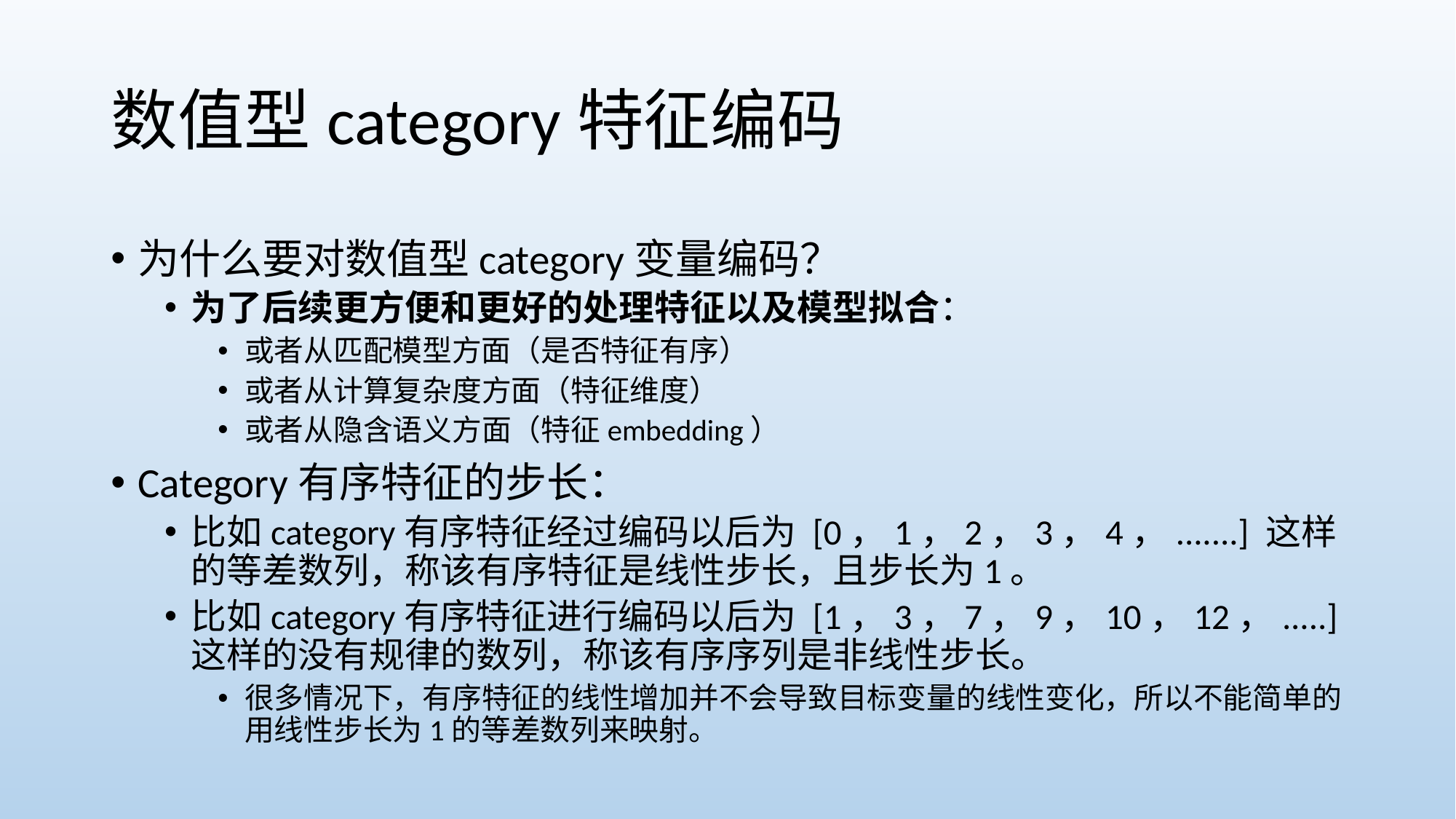

# 数值型category特征编码
为什么要对数值型category变量编码？
为了后续更方便和更好的处理特征以及模型拟合：
或者从匹配模型方面（是否特征有序）
或者从计算复杂度方面（特征维度）
或者从隐含语义方面（特征embedding）
Category有序特征的步长：
比如category有序特征经过编码以后为 [0，1，2，3，4，.......] 这样的等差数列，称该有序特征是线性步长，且步长为1。
比如category有序特征进行编码以后为 [1，3，7，9，10，12，.....]这样的没有规律的数列，称该有序序列是非线性步长。
很多情况下，有序特征的线性增加并不会导致目标变量的线性变化，所以不能简单的用线性步长为1的等差数列来映射。